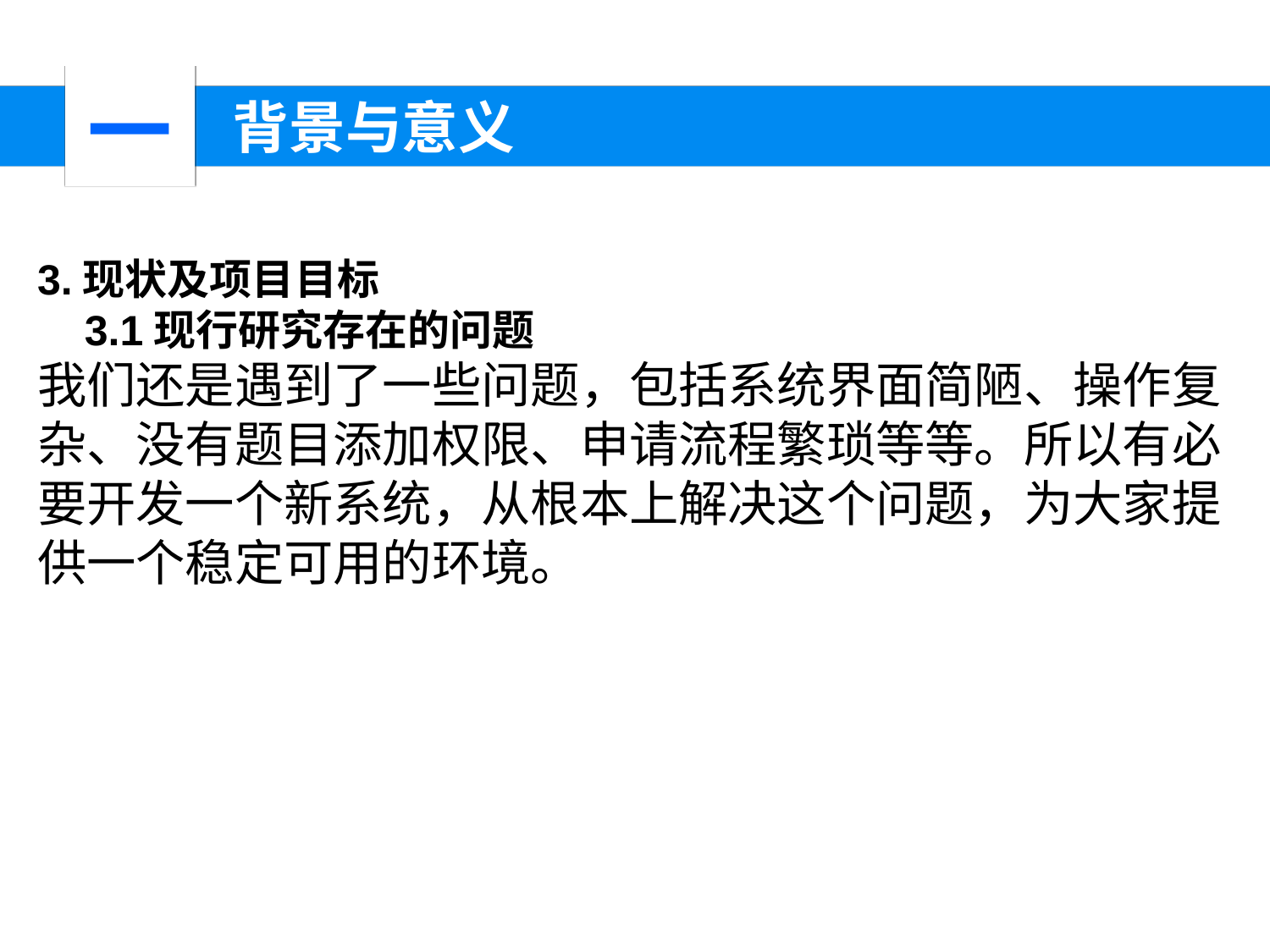

一
                背景与意义
3.现状及项目目标
    3.1现行研究存在的问题
我们还是遇到了一些问题，包括系统界面简陋、操作复杂、没有题目添加权限、申请流程繁琐等等。所以有必要开发一个新系统，从根本上解决这个问题，为大家提供一个稳定可用的环境。
XXXX年
XXXX年